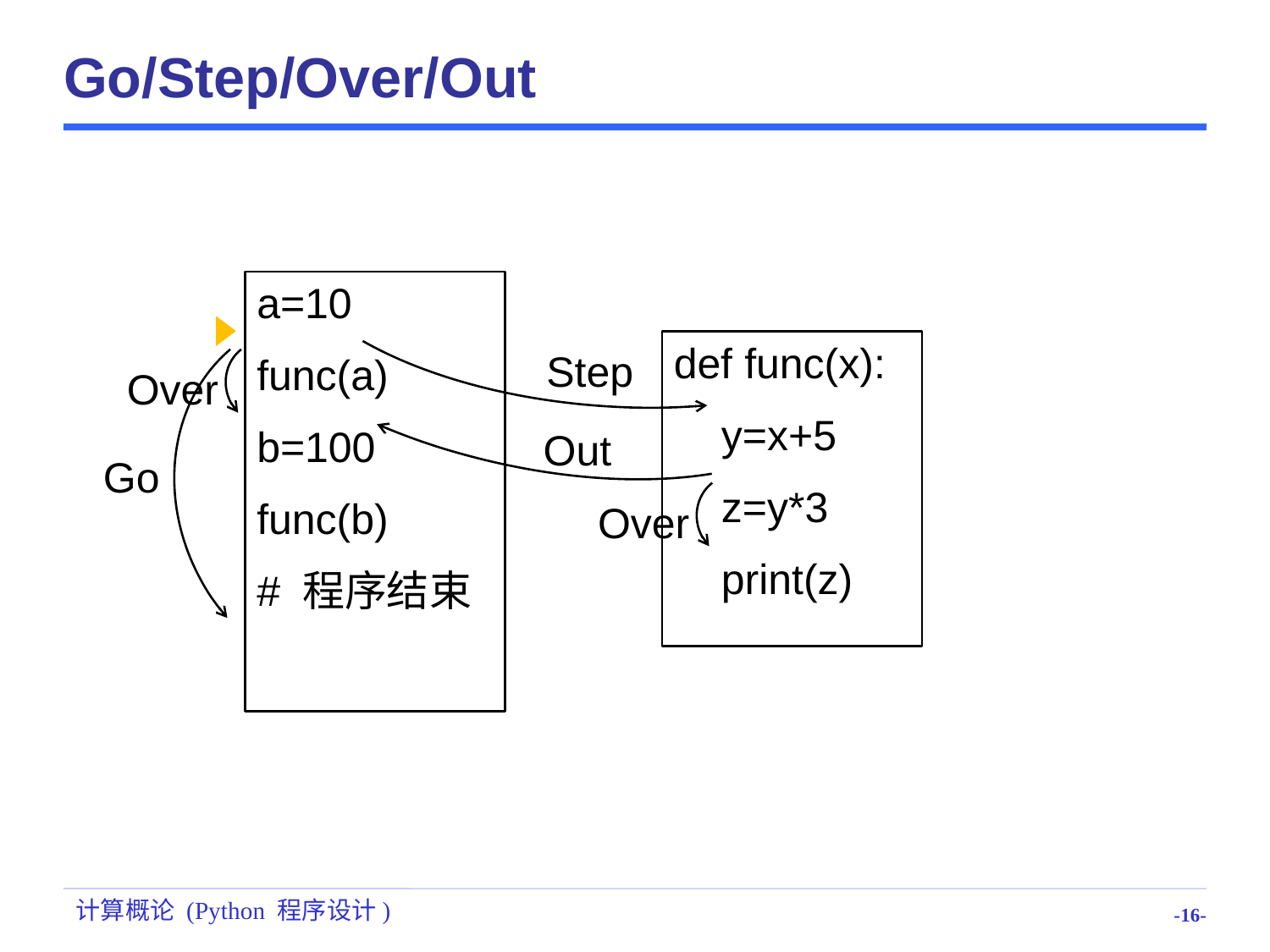

# Go/Step/Over/Out
 a=10
 func(a)
 b=100
 func(b)
 # 程序结束

 def func(x):
     y=x+5
     z=y*3
     print(z)
Step

Over
Out
Go

Over